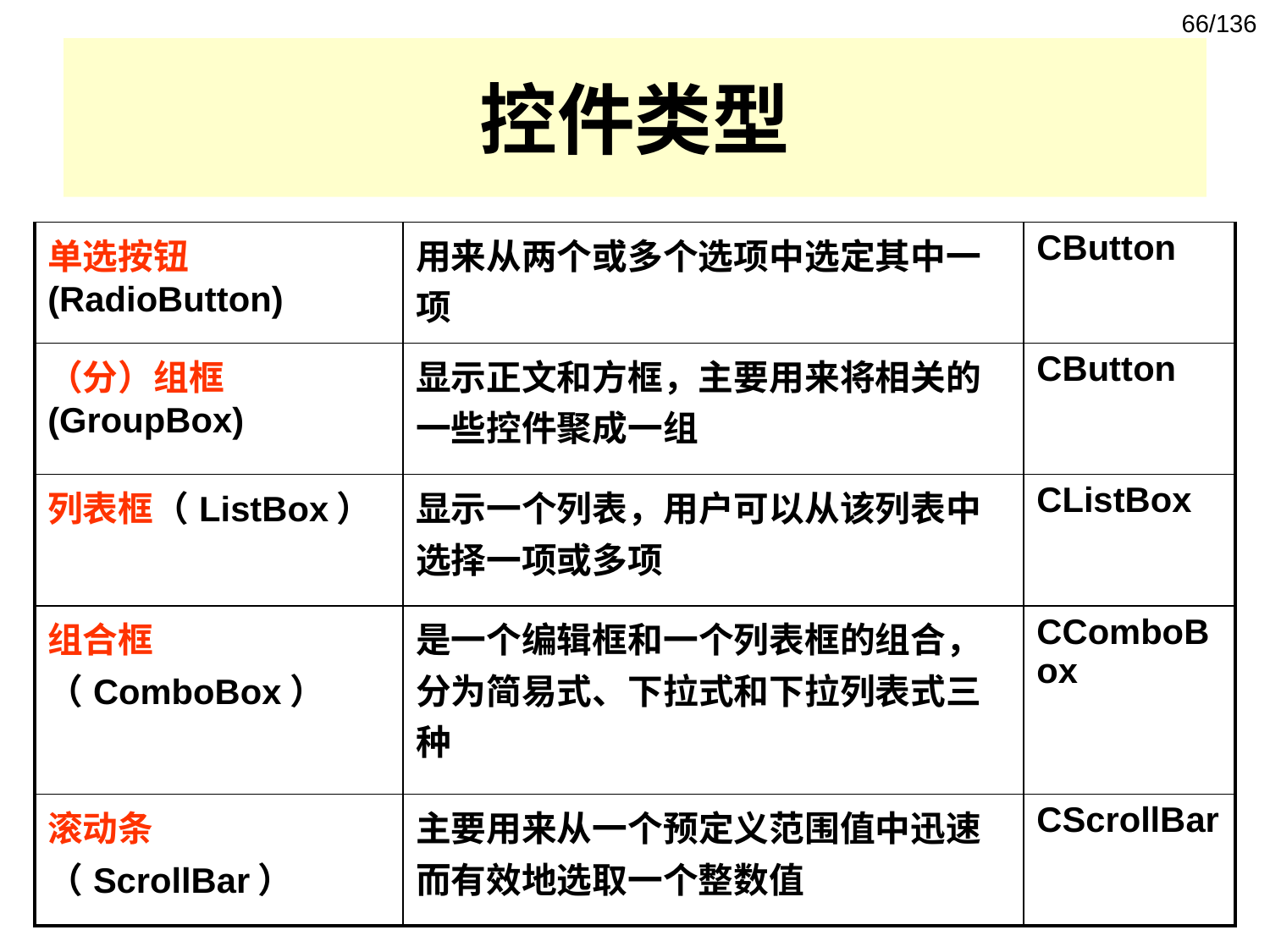

66/136
# 控件类型
| 单选按钮(RadioButton) | 用来从两个或多个选项中选定其中一项 | CButton |
| --- | --- | --- |
| （分）组框(GroupBox) | 显示正文和方框，主要用来将相关的一些控件聚成一组 | CButton |
| 列表框（ListBox） | 显示一个列表，用户可以从该列表中选择一项或多项 | CListBox |
| 组合框（ComboBox） | 是一个编辑框和一个列表框的组合，分为简易式、下拉式和下拉列表式三种 | CComboBox |
| 滚动条（ScrollBar） | 主要用来从一个预定义范围值中迅速而有效地选取一个整数值 | CScrollBar |